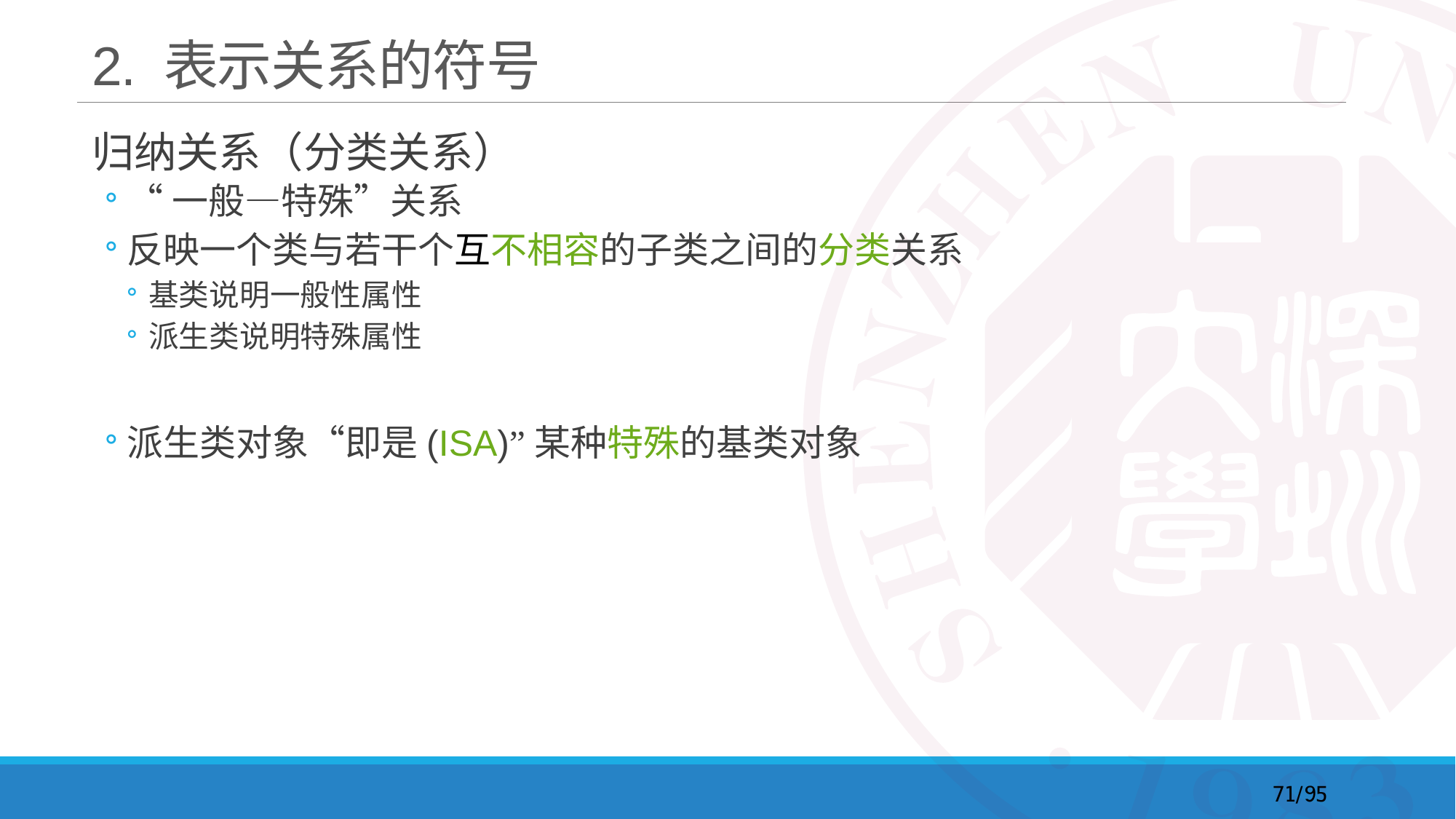

# 2. 表示关系的符号
归纳关系（分类关系）
“一般—特殊”关系
反映一个类与若干个互不相容的子类之间的分类关系
基类说明一般性属性
派生类说明特殊属性

派生类对象“即是(ISA)”某种特殊的基类对象
71/95